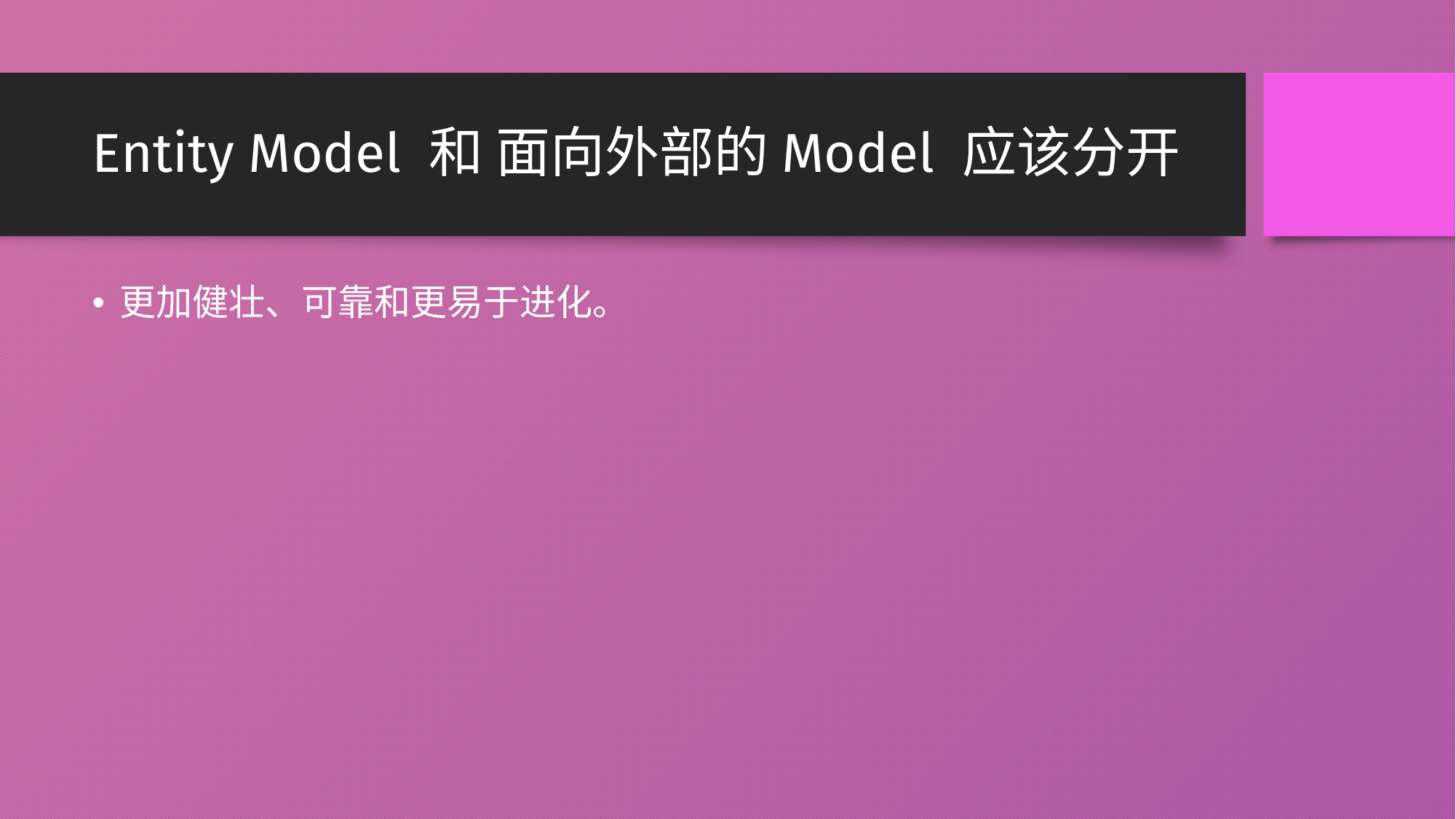

# Entity Model 和 面向外部的Model 应该分开
更加健壮、可靠和更易于进化。